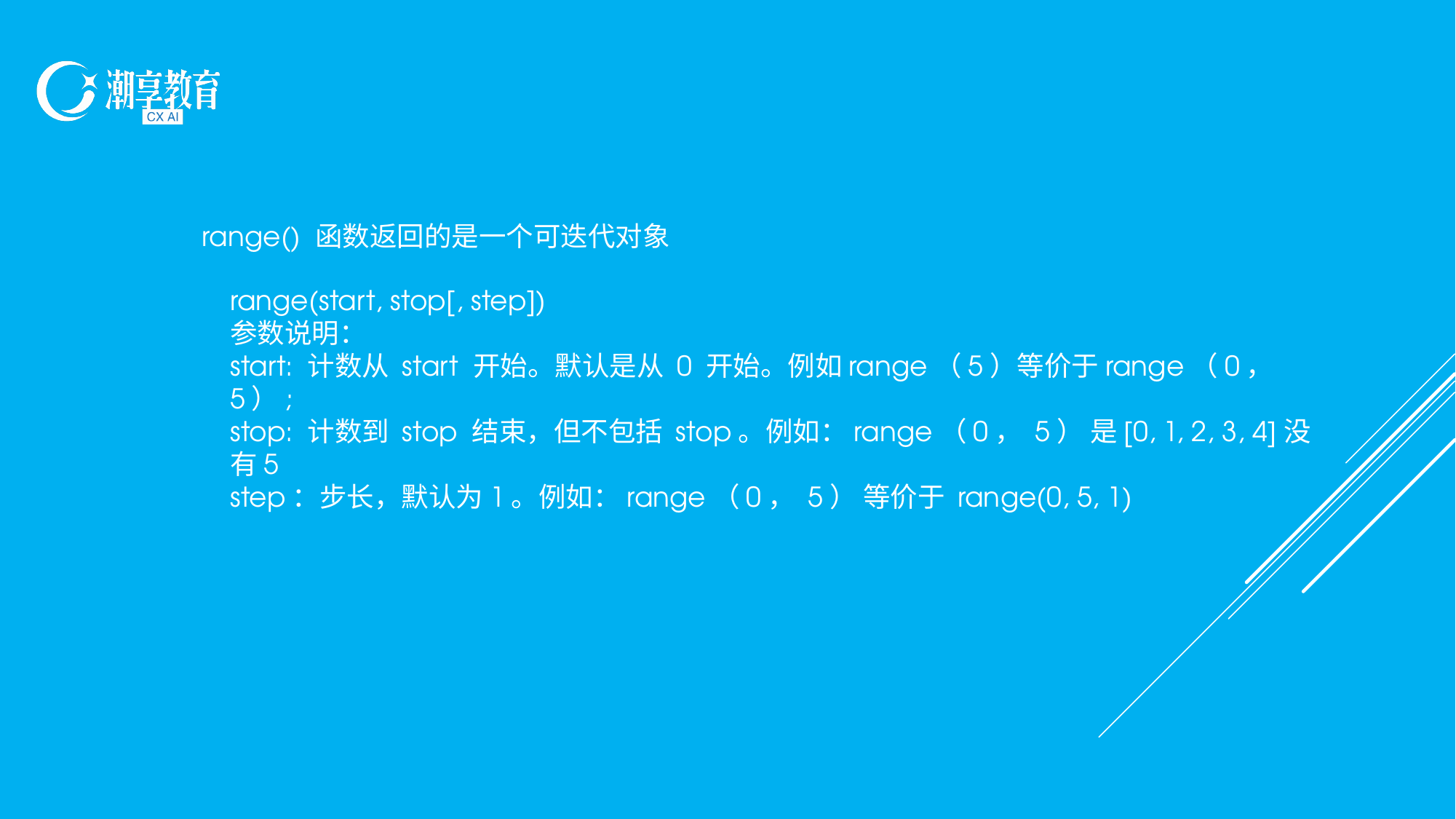

range() 函数返回的是一个可迭代对象
range(start, stop[, step])
参数说明：
start: 计数从 start 开始。默认是从 0 开始。例如range（5）等价于range（0， 5）;
stop: 计数到 stop 结束，但不包括 stop。例如：range（0， 5） 是[0, 1, 2, 3, 4]没有5
step：步长，默认为1。例如：range（0， 5） 等价于 range(0, 5, 1)